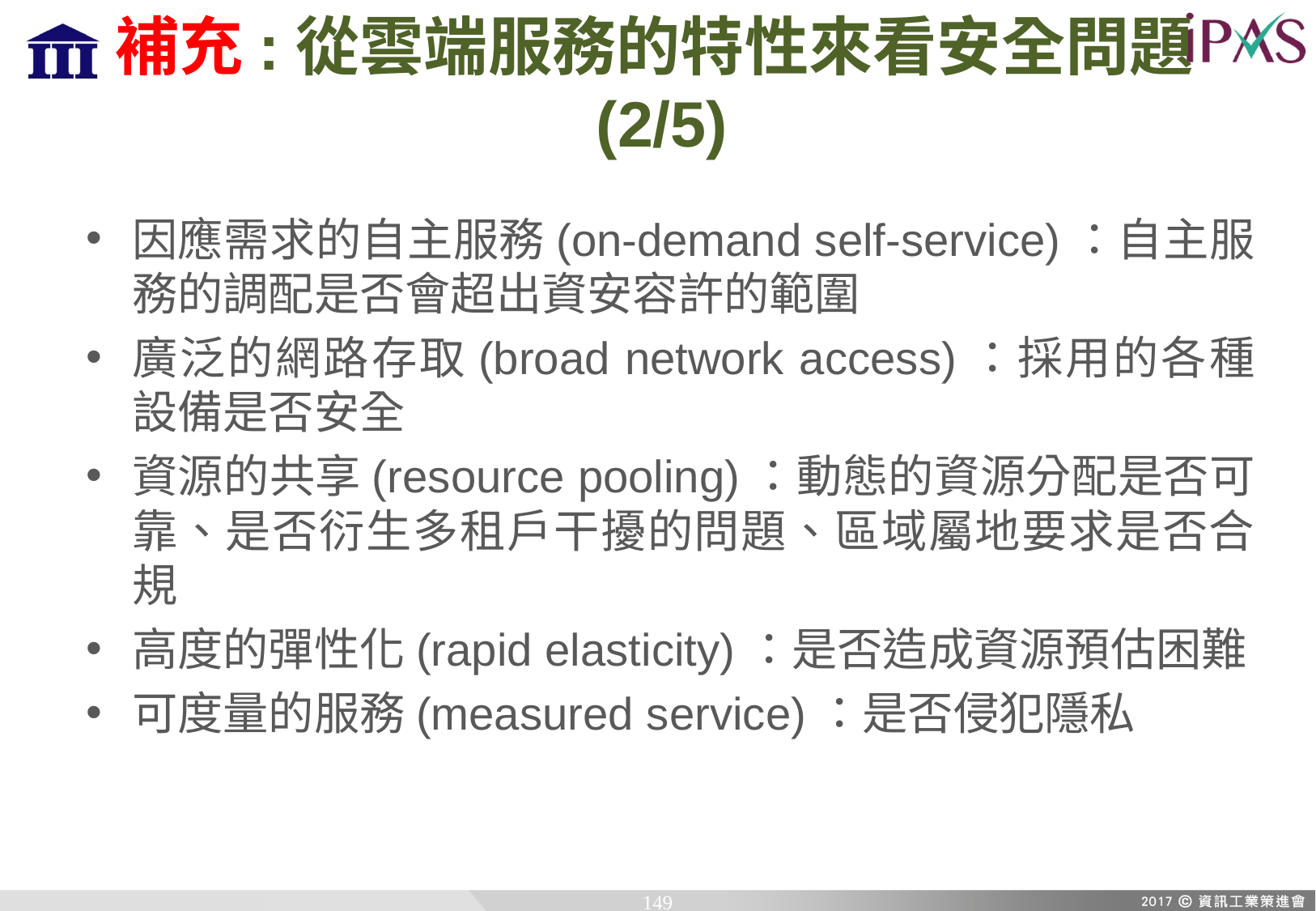

# 補充:從雲端服務的特性來看安全問題(2/5)
因應需求的自主服務(on-demand self-service)：自主服務的調配是否會超出資安容許的範圍
廣泛的網路存取(broad network access)：採用的各種設備是否安全
資源的共享(resource pooling)：動態的資源分配是否可靠、是否衍生多租戶干擾的問題、區域屬地要求是否合規
高度的彈性化(rapid elasticity)：是否造成資源預估困難
可度量的服務(measured service)：是否侵犯隱私
149